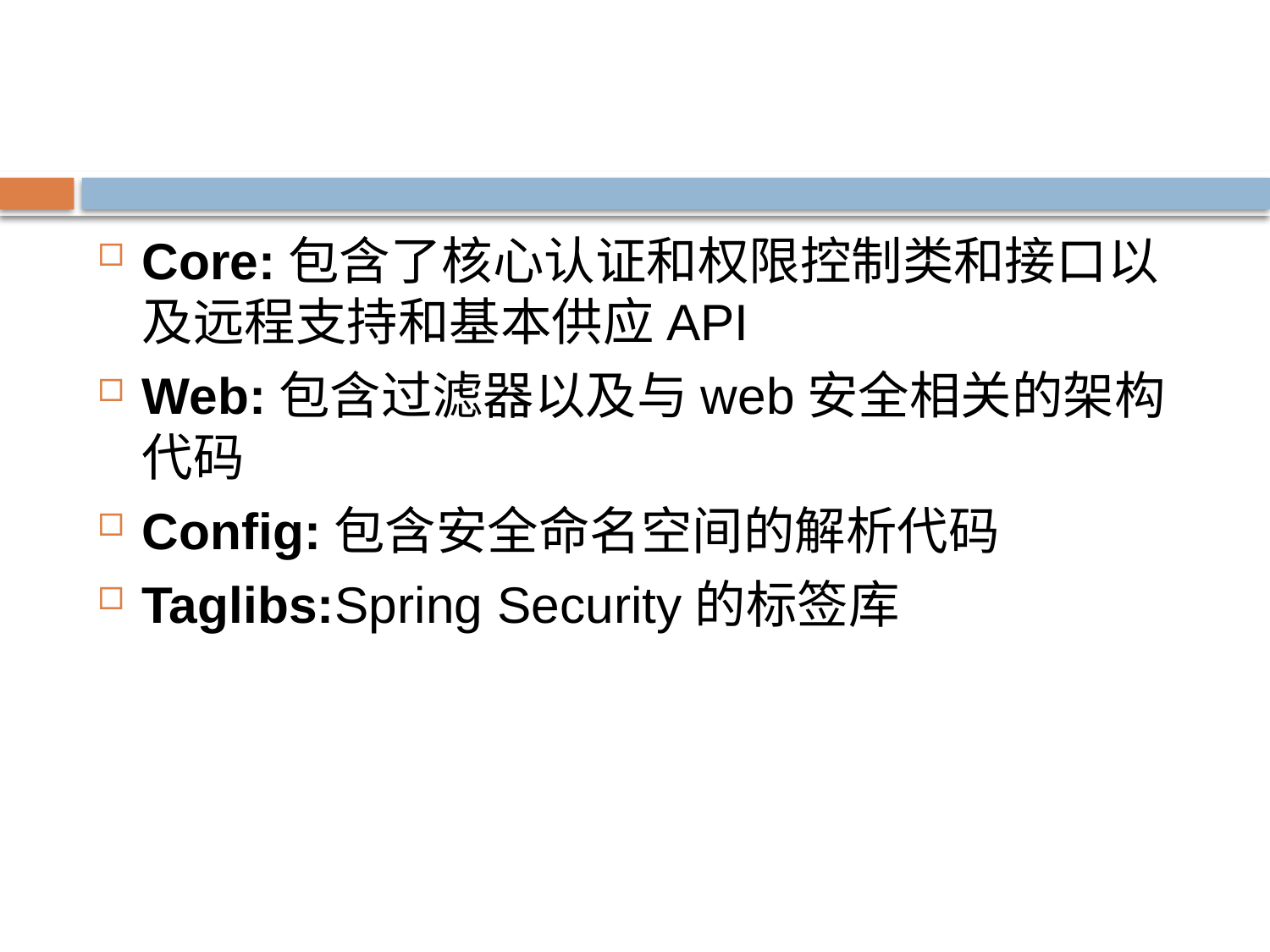

#
Core:包含了核心认证和权限控制类和接口以及远程支持和基本供应API
Web:包含过滤器以及与web安全相关的架构代码
Config:包含安全命名空间的解析代码
Taglibs:Spring Security的标签库